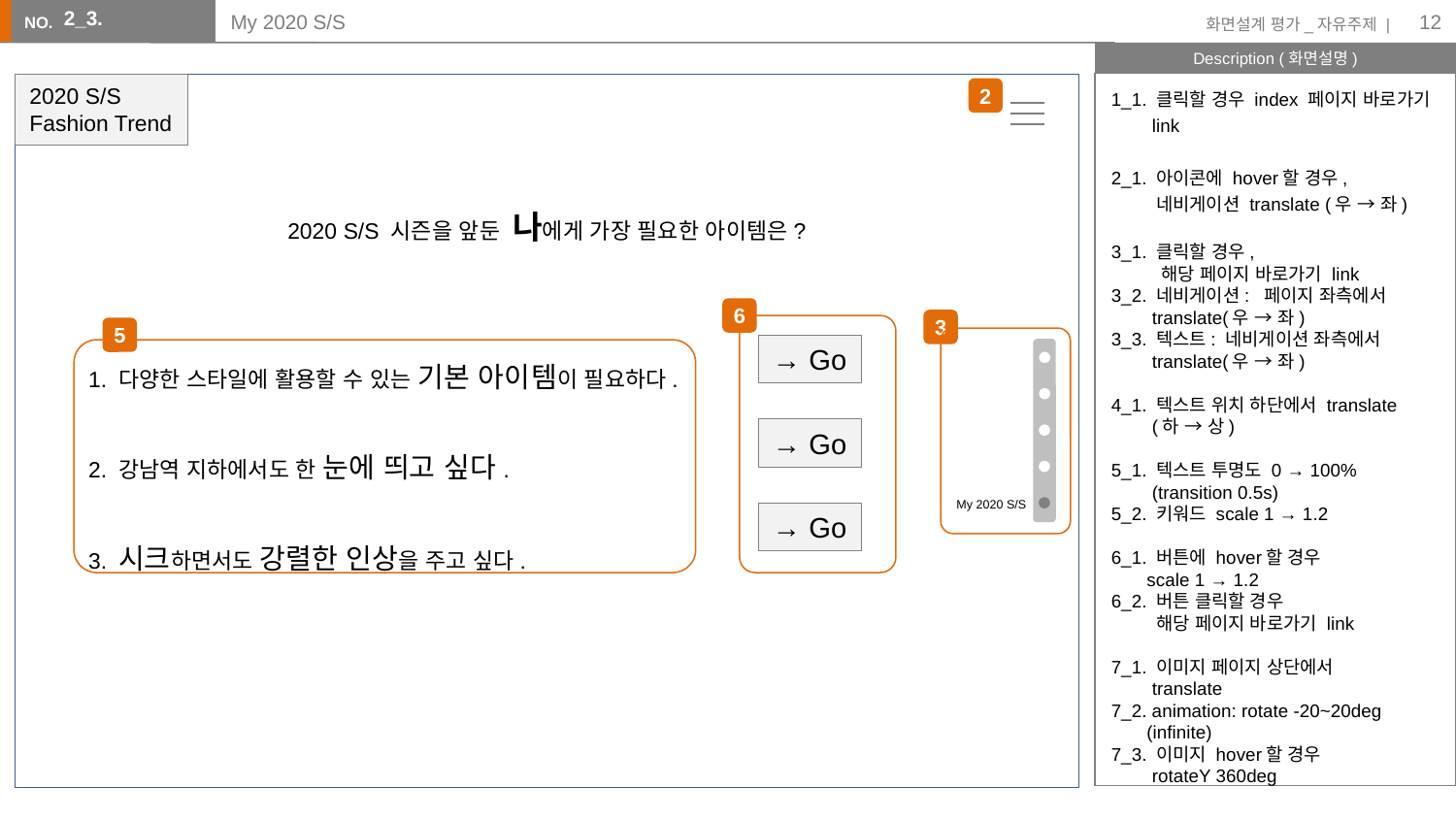

12
2_3.
# My 2020 S/S

2020 S/S
Fashion Trend
1_1. 클릭할 경우 index 페이지 바로가기
        link

2_1. 아이콘에 hover할 경우,
        네비게이션 translate (우 → 좌)
3_1. 클릭할 경우,
         해당 페이지 바로가기 link
3_2. 네비게이션:  페이지 좌측에서
        translate(우 → 좌)
3_3. 텍스트: 네비게이션 좌측에서
        translate(우 → 좌)

4_1. 텍스트 위치 하단에서 translate
        (하 → 상)

5_1. 텍스트 투명도 0 → 100%
        (transition 0.5s)
5_2. 키워드 scale 1 → 1.2

6_1. 버튼에 hover할 경우
       scale 1 → 1.2
6_2. 버튼 클릭할 경우
        해당 페이지 바로가기 link

7_1. 이미지 페이지 상단에서
        translate
7_2. animation: rotate -20~20deg
       (infinite)
7_3. 이미지 hover할 경우
        rotateY 360deg
2
2020 S/S 시즌을 앞둔  나에게 가장 필요한 아이템은?
6
3

5

1. 다양한 스타일에 활용할 수 있는 기본 아이템이 필요하다.

2. 강남역 지하에서도 한 눈에 띄고 싶다.

3. 시크하면서도 강렬한 인상을 주고 싶다.
→ Go
→ Go
→ Go

My 2020 S/S